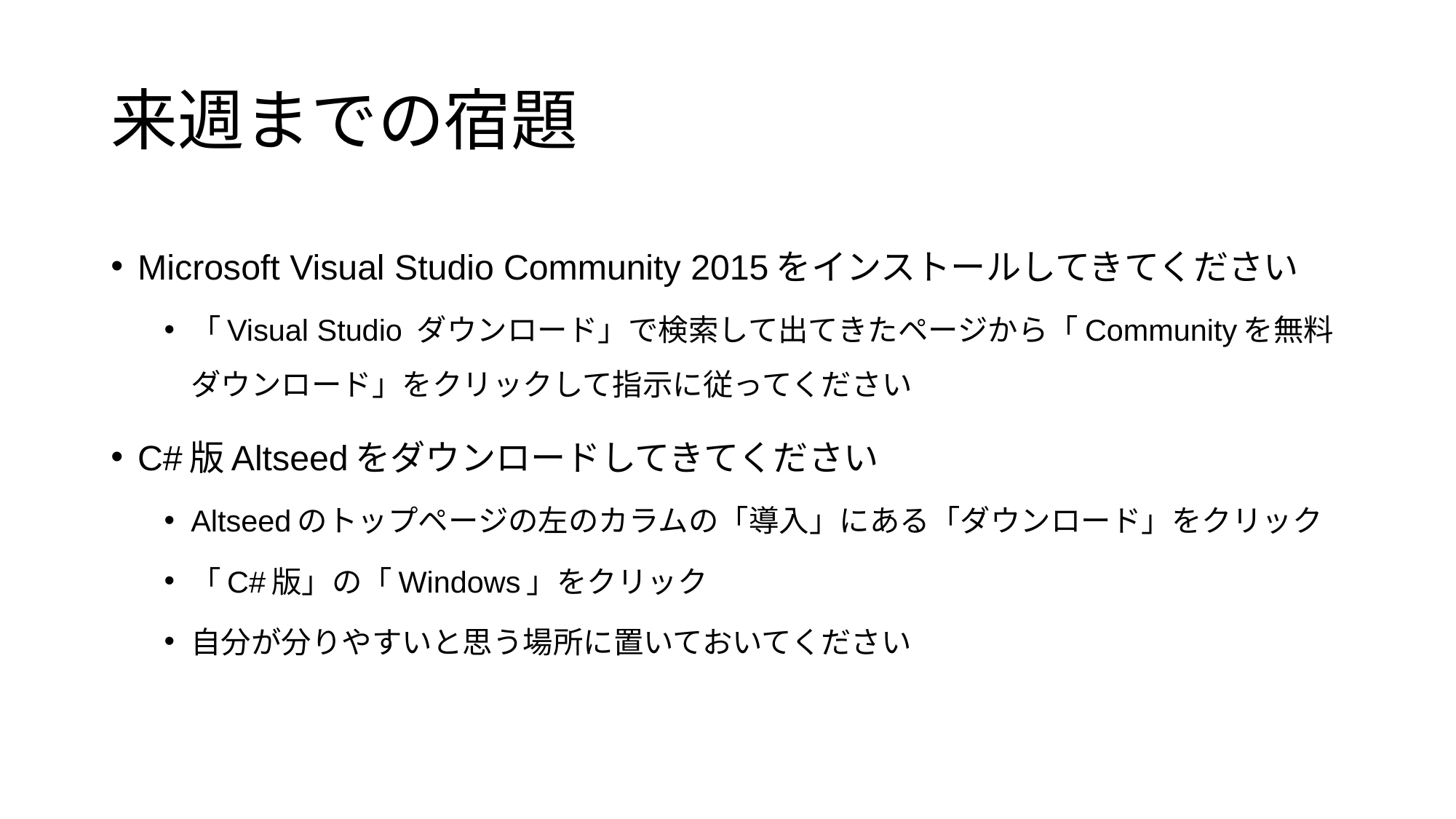

# 来週までの宿題
Microsoft Visual Studio Community 2015をインストールしてきてください
「Visual Studio ダウンロード」で検索して出てきたページから「Communityを無料ダウンロード」をクリックして指示に従ってください
C#版Altseedをダウンロードしてきてください
Altseedのトップページの左のカラムの「導入」にある「ダウンロード」をクリック
「C#版」の「Windows」をクリック
自分が分りやすいと思う場所に置いておいてください